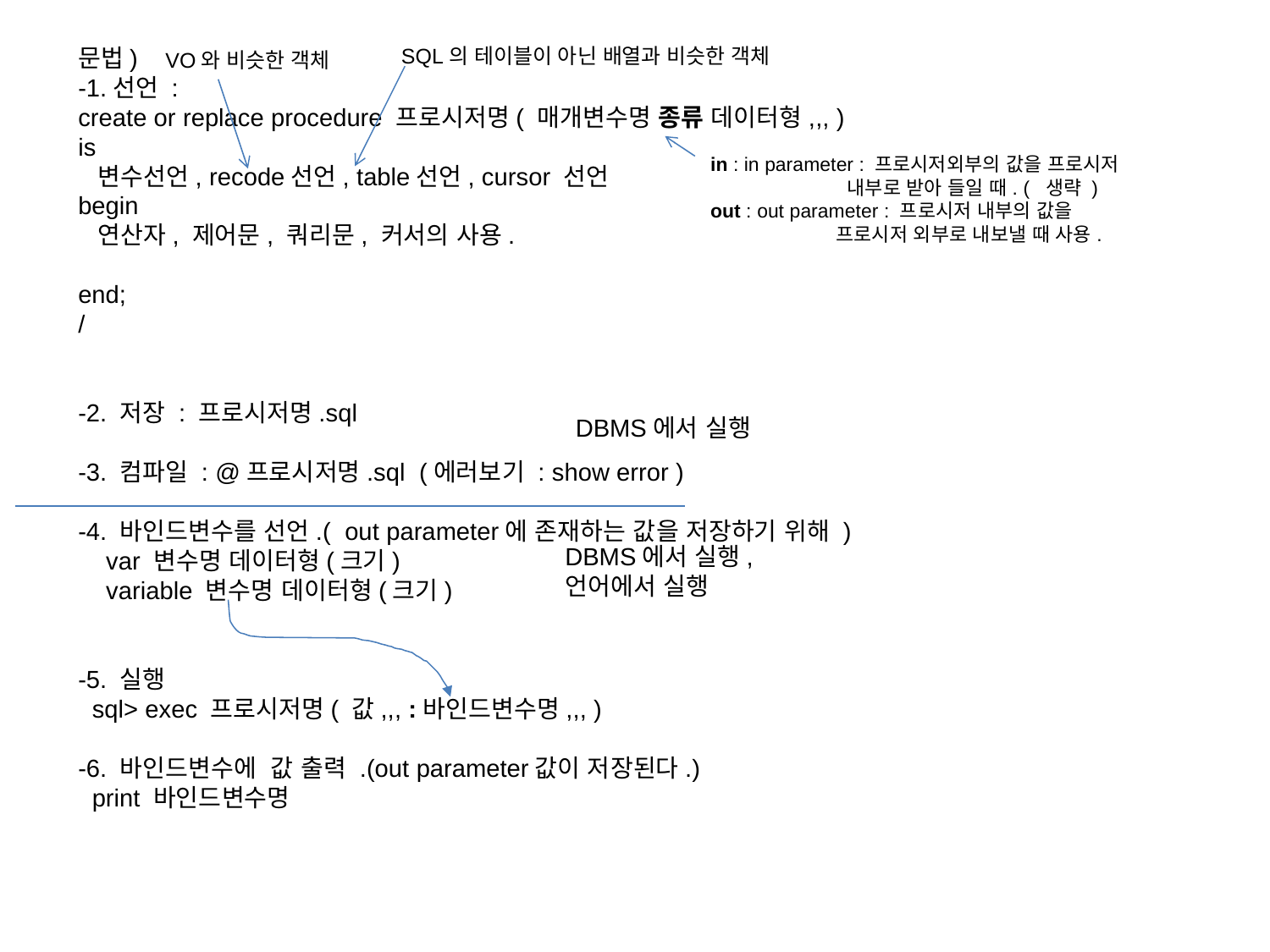

문법)
-1.선언 :
create or replace procedure 프로시저명( 매개변수명 종류 데이터형,,, )
is
  변수선언, recode선언, table선언, cursor 선언
begin
  연산자, 제어문, 쿼리문, 커서의 사용.

end;
/

-2. 저장 : 프로시저명.sql

-3. 컴파일 : @프로시저명.sql  (에러보기 : show error )

-4. 바인드변수를 선언.(  out parameter에 존재하는 값을 저장하기 위해 )
    var 변수명 데이터형(크기)
    variable 변수명 데이터형(크기)

-5. 실행
  sql> exec 프로시저명( 값,,, :바인드변수명,,, )

-6. 바인드변수에  값 출력 .(out parameter값이 저장된다.)
  print 바인드변수명

SQL의 테이블이 아닌 배열과 비슷한 객체
VO와 비슷한 객체
in : in parameter : 프로시저외부의 값을 프로시저
                        내부로 받아 들일 때. (  생략 )
out : out parameter : 프로시저 내부의 값을
                      프로시저 외부로 내보낼 때 사용.
DBMS에서 실행
DBMS에서 실행,
언어에서 실행